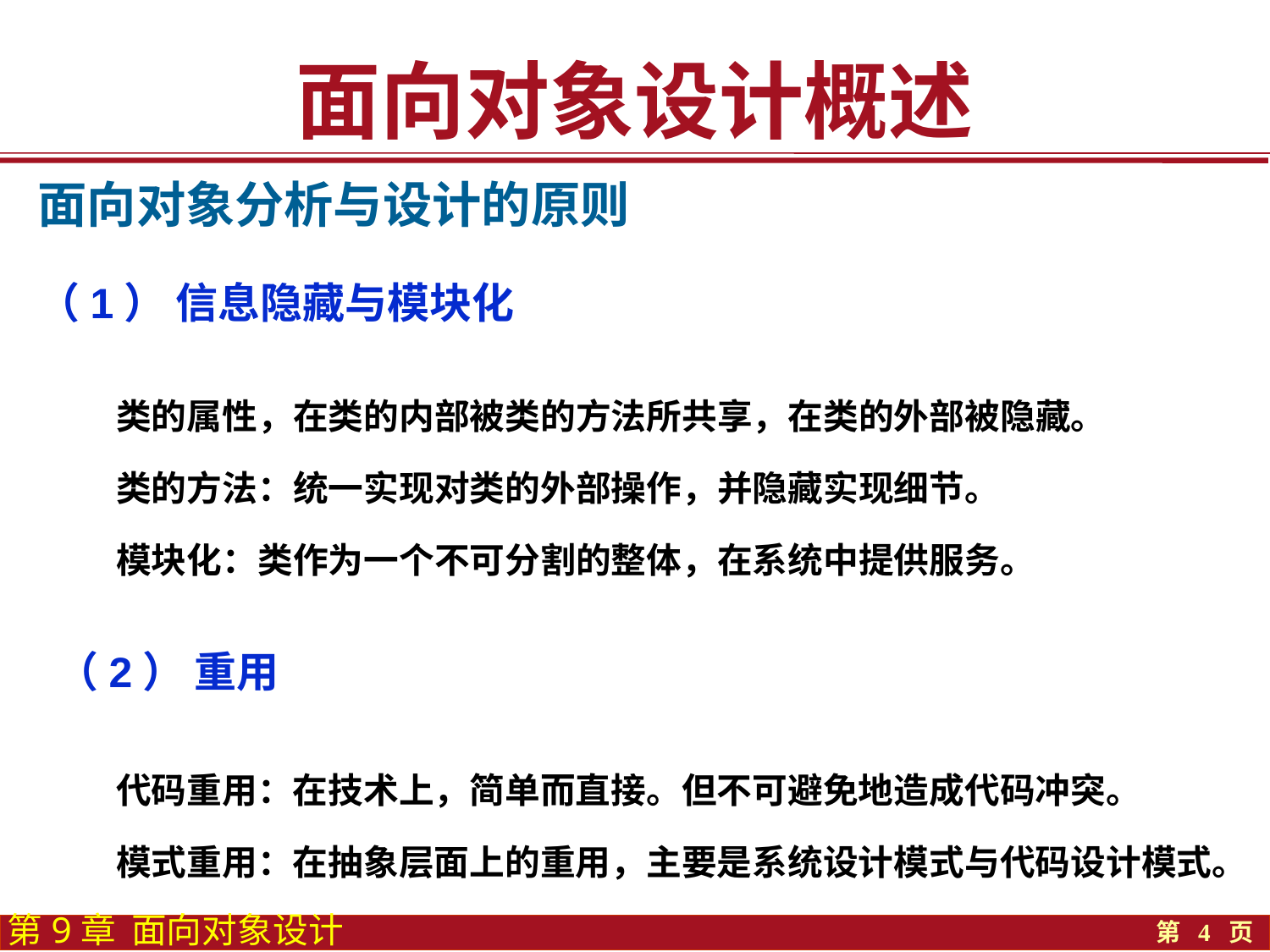

面向对象设计概述
面向对象分析与设计的原则
（1） 信息隐藏与模块化
类的属性，在类的内部被类的方法所共享，在类的外部被隐藏。
类的方法：统一实现对类的外部操作，并隐藏实现细节。
模块化：类作为一个不可分割的整体，在系统中提供服务。
（2） 重用
代码重用：在技术上，简单而直接。但不可避免地造成代码冲突。
模式重用：在抽象层面上的重用，主要是系统设计模式与代码设计模式。